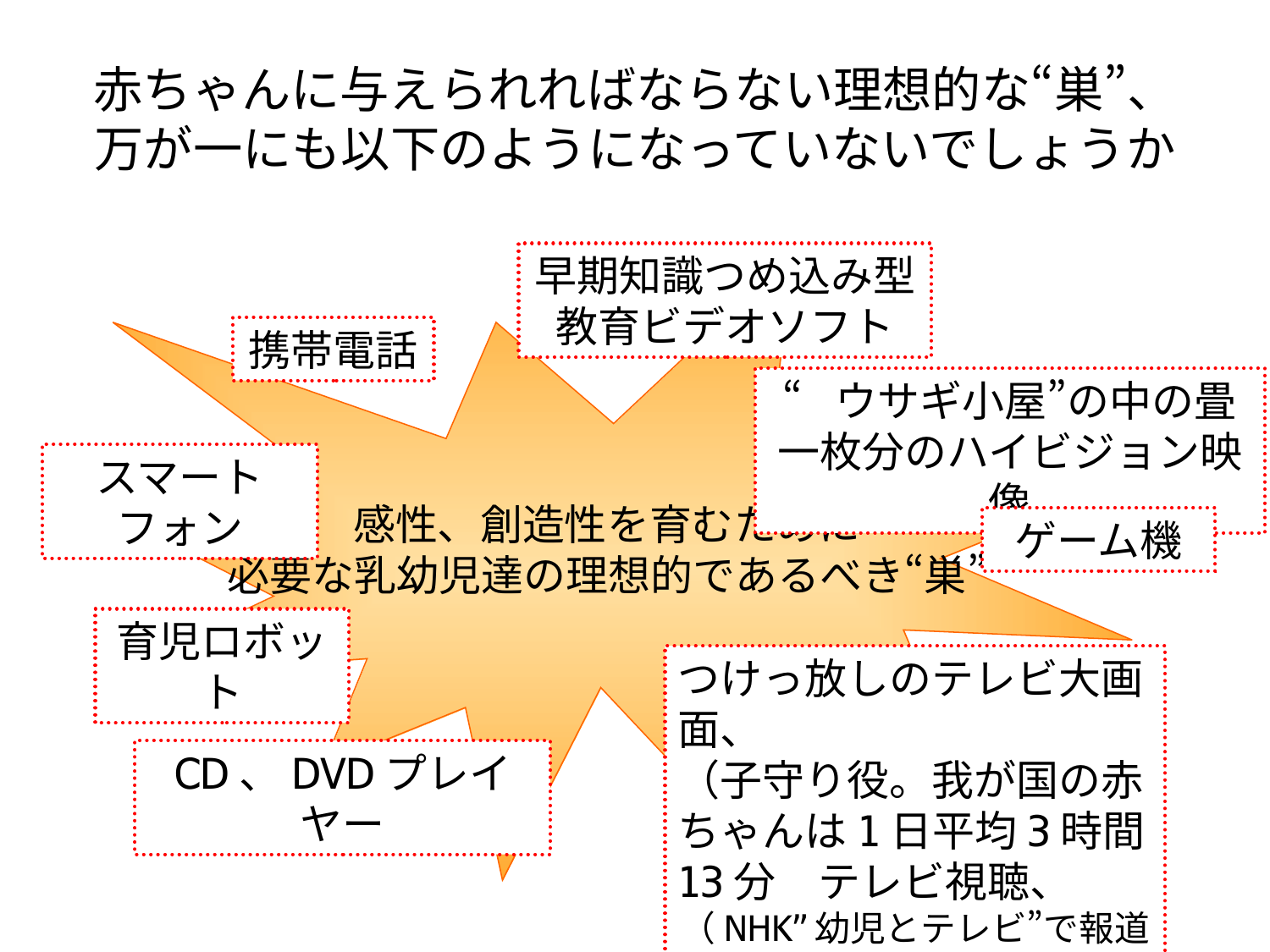

# 赤ちゃんに与えられればならない理想的な“巣”、万が一にも以下のようになっていないでしょうか
早期知識つめ込み型
教育ビデオソフト
感性、創造性を育むために
必要な乳幼児達の理想的であるべき“巣”
携帯電話
“ウサギ小屋”の中の畳一枚分のハイビジョン映像
スマートフォン
ゲーム機
育児ロボット
つけっ放しのテレビ大画面、
（子守り役。我が国の赤ちゃんは1日平均3時間13分　テレビ視聴、
（NHK”幼児とテレビ”で報道
２００４年１１月５日））
CD、DVDプレイヤー
1